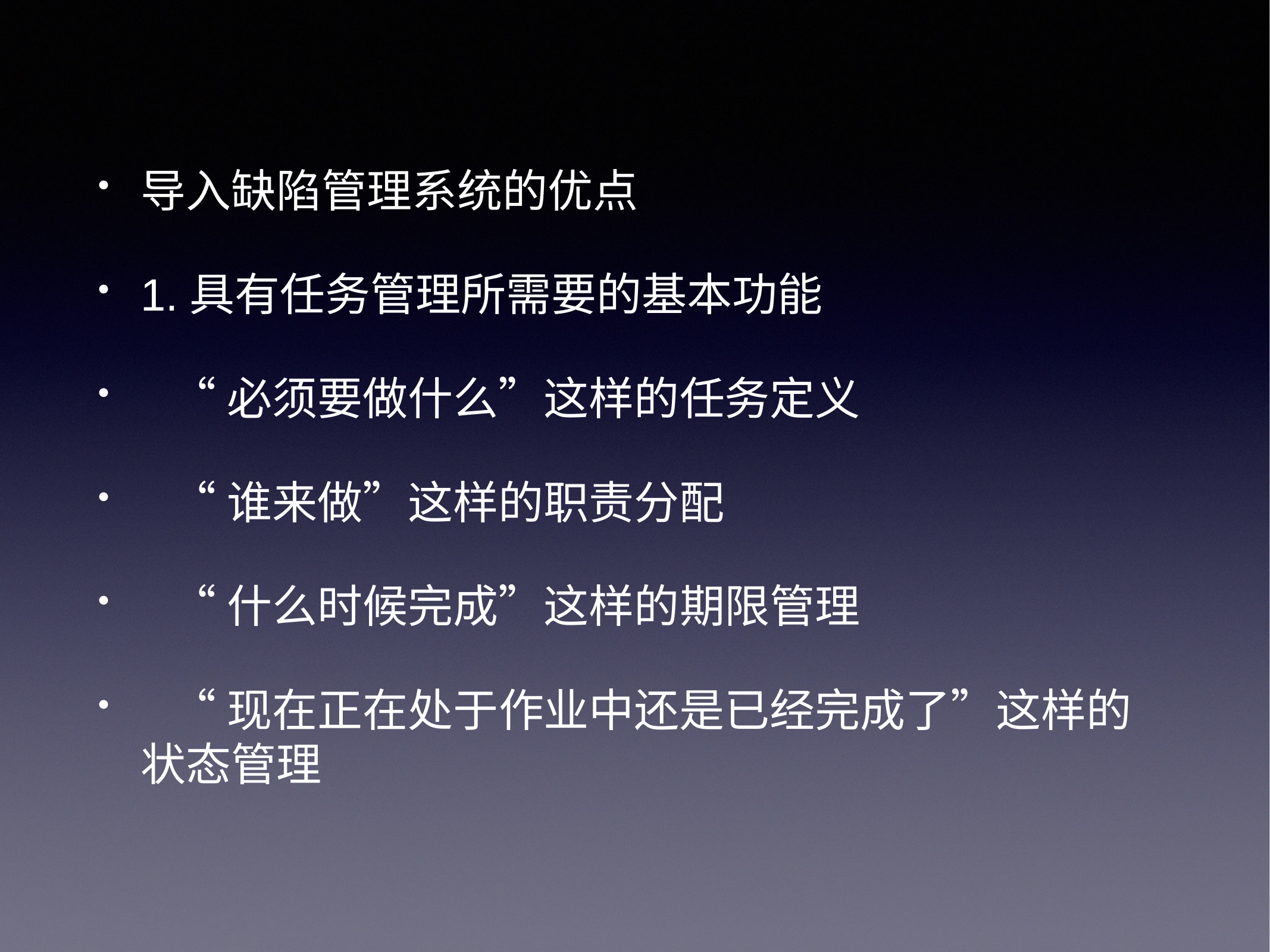

导入缺陷管理系统的优点
1.具有任务管理所需要的基本功能
   “必须要做什么”这样的任务定义
   “谁来做”这样的职责分配
   “什么时候完成”这样的期限管理
   “现在正在处于作业中还是已经完成了”这样的状态管理